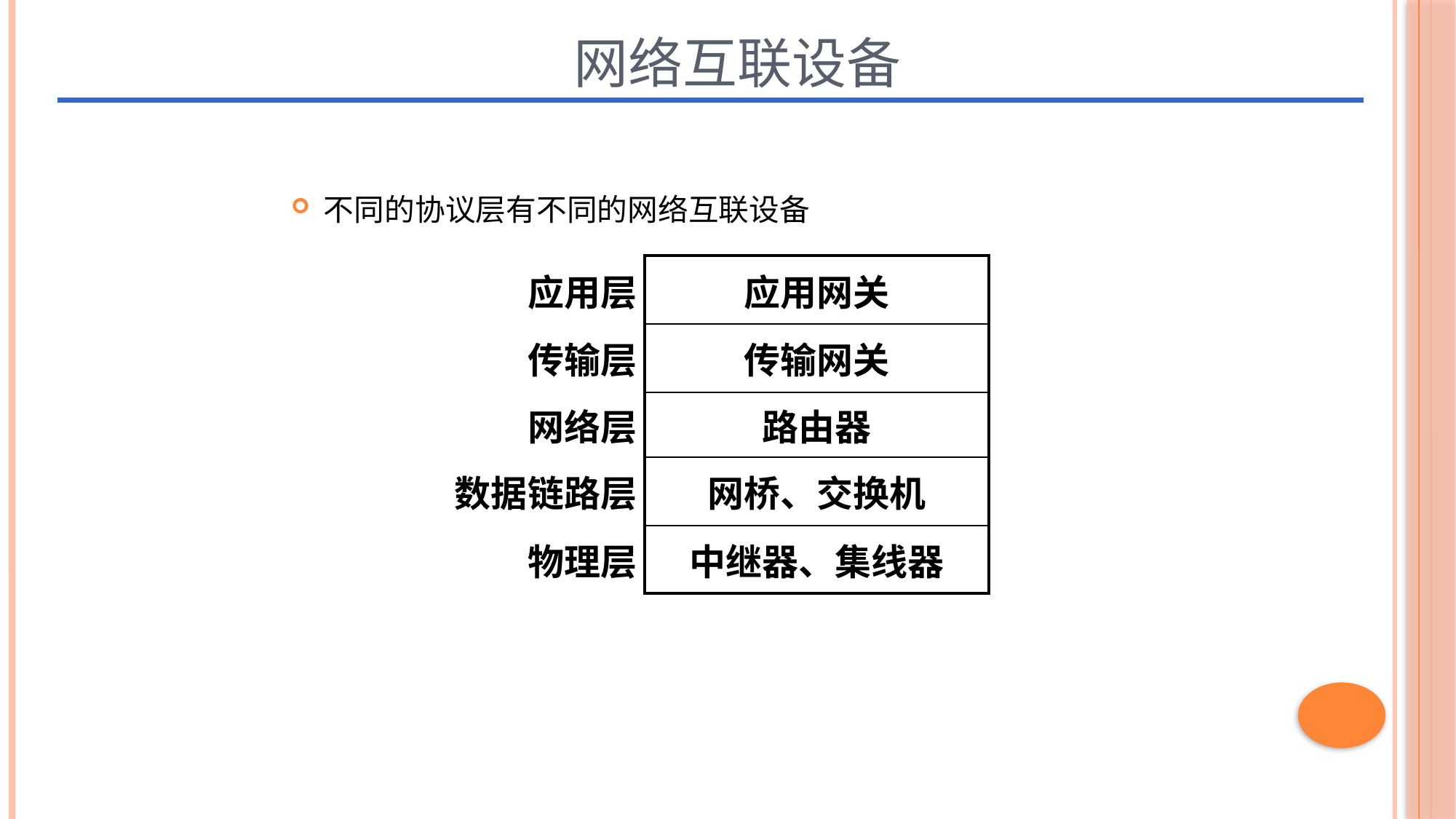

# 网络互联设备
不同的协议层有不同的网络互联设备
| 应用层 | 应用网关 |
| --- | --- |
| 传输层 | 传输网关 |
| 网络层 | 路由器 |
| 数据链路层 | 网桥、交换机 |
| 物理层 | 中继器、集线器 |